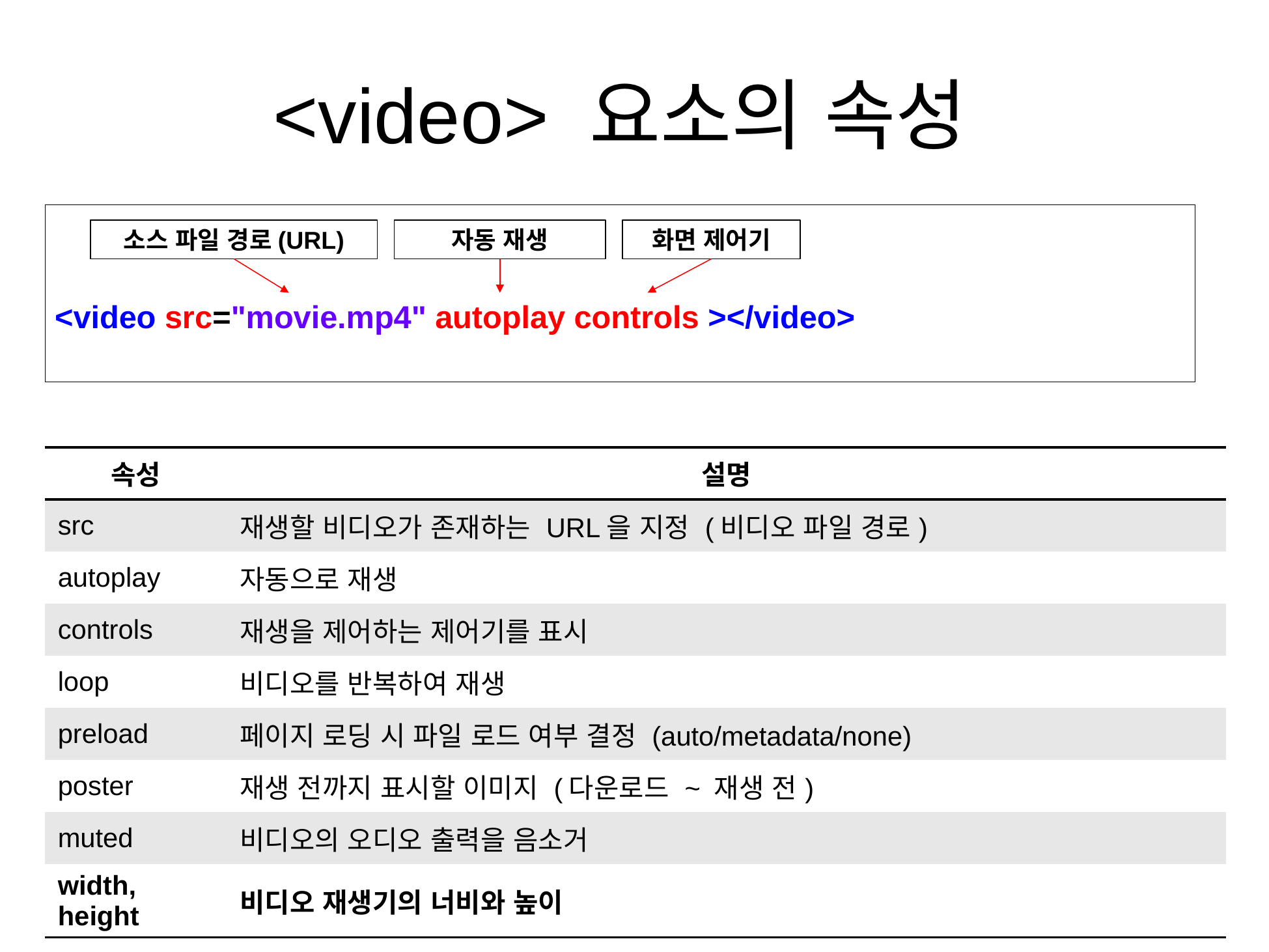

# <video> 요소의 속성

<video src="movie.mp4" autoplay controls ></video>

소스 파일 경로(URL)
자동 재생
화면 제어기
| 속성 | 설명 |
| --- | --- |
| src | 재생할 비디오가 존재하는 URL을 지정 (비디오 파일 경로) |
| autoplay | 자동으로 재생 |
| controls | 재생을 제어하는 제어기를 표시 |
| loop | 비디오를 반복하여 재생 |
| preload | 페이지 로딩 시 파일 로드 여부 결정 (auto/metadata/none) |
| poster | 재생 전까지 표시할 이미지 (다운로드 ~ 재생 전) |
| muted | 비디오의 오디오 출력을 음소거 |
| width, height | 비디오 재생기의 너비와 높이 |
8